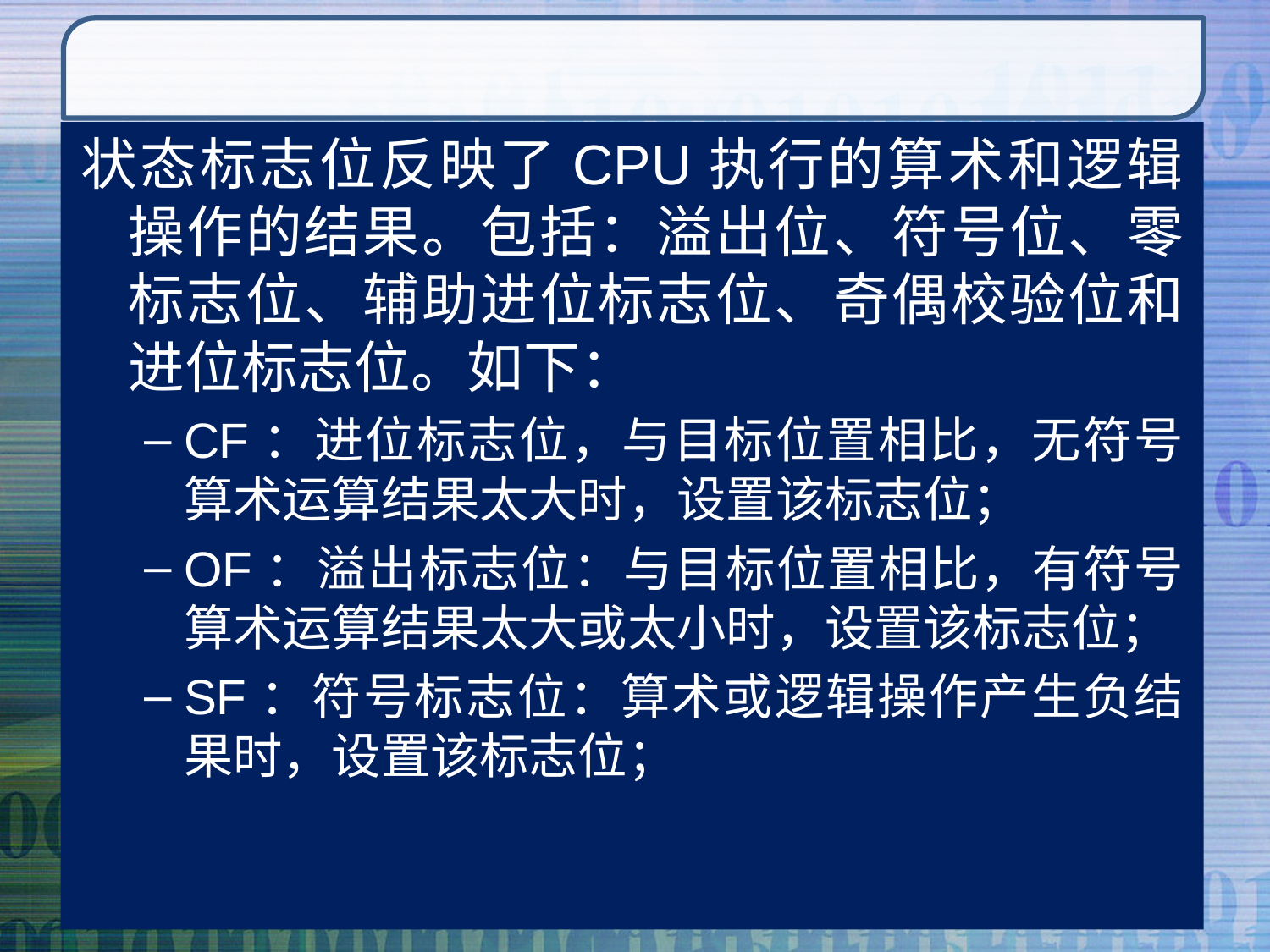

#
状态标志位反映了CPU执行的算术和逻辑操作的结果。包括：溢出位、符号位、零标志位、辅助进位标志位、奇偶校验位和进位标志位。如下：
CF：进位标志位，与目标位置相比，无符号算术运算结果太大时，设置该标志位；
OF：溢出标志位：与目标位置相比，有符号算术运算结果太大或太小时，设置该标志位；
SF：符号标志位：算术或逻辑操作产生负结果时，设置该标志位；